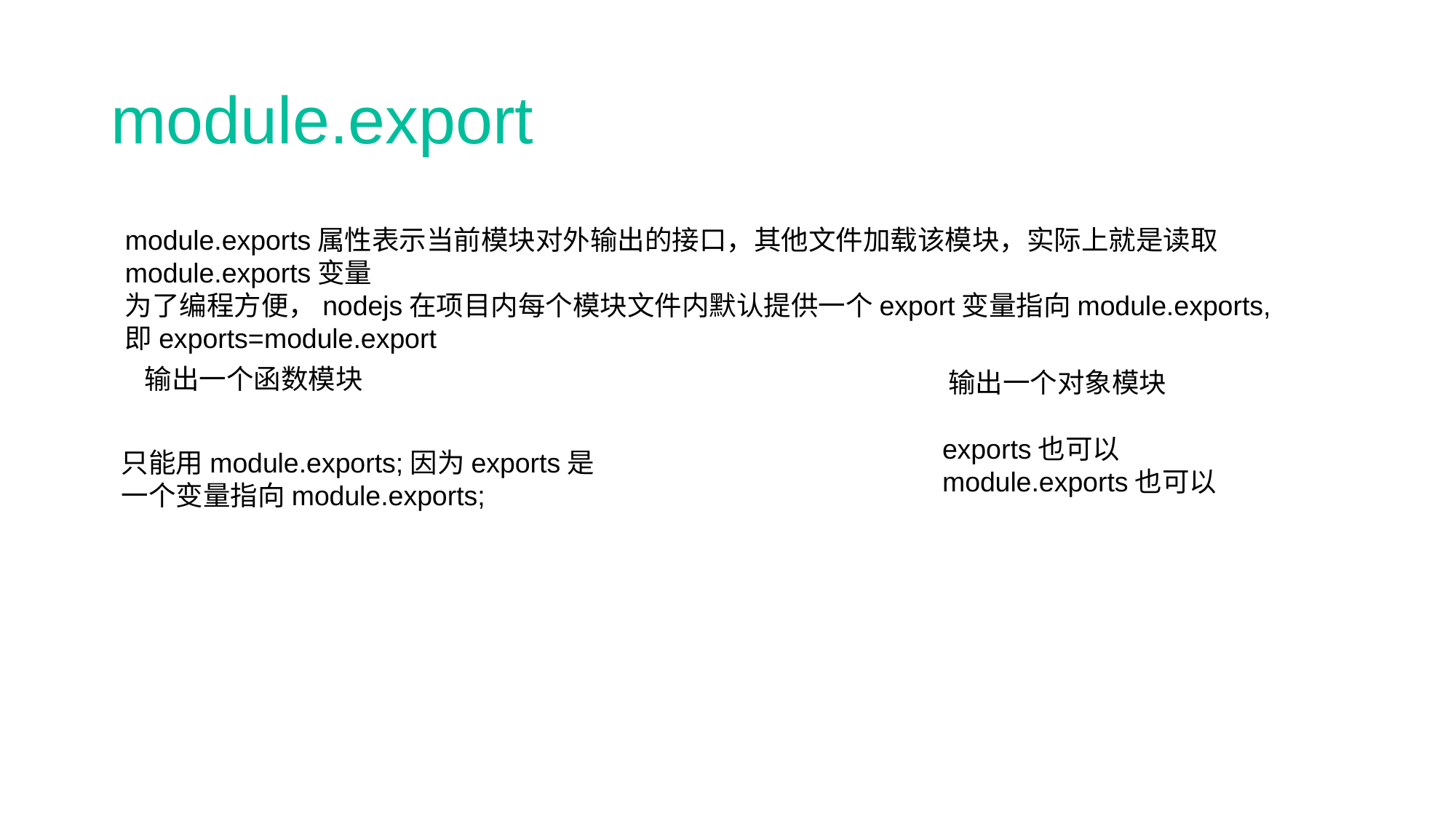

module.export
module.exports属性表示当前模块对外输出的接口，其他文件加载该模块，实际上就是读取module.exports变量
为了编程方便，nodejs在项目内每个模块文件内默认提供一个export变量指向module.exports,即exports=module.export
输出一个函数模块
输出一个对象模块
exports也可以
module.exports也可以
只能用module.exports;因为exports是一个变量指向module.exports;